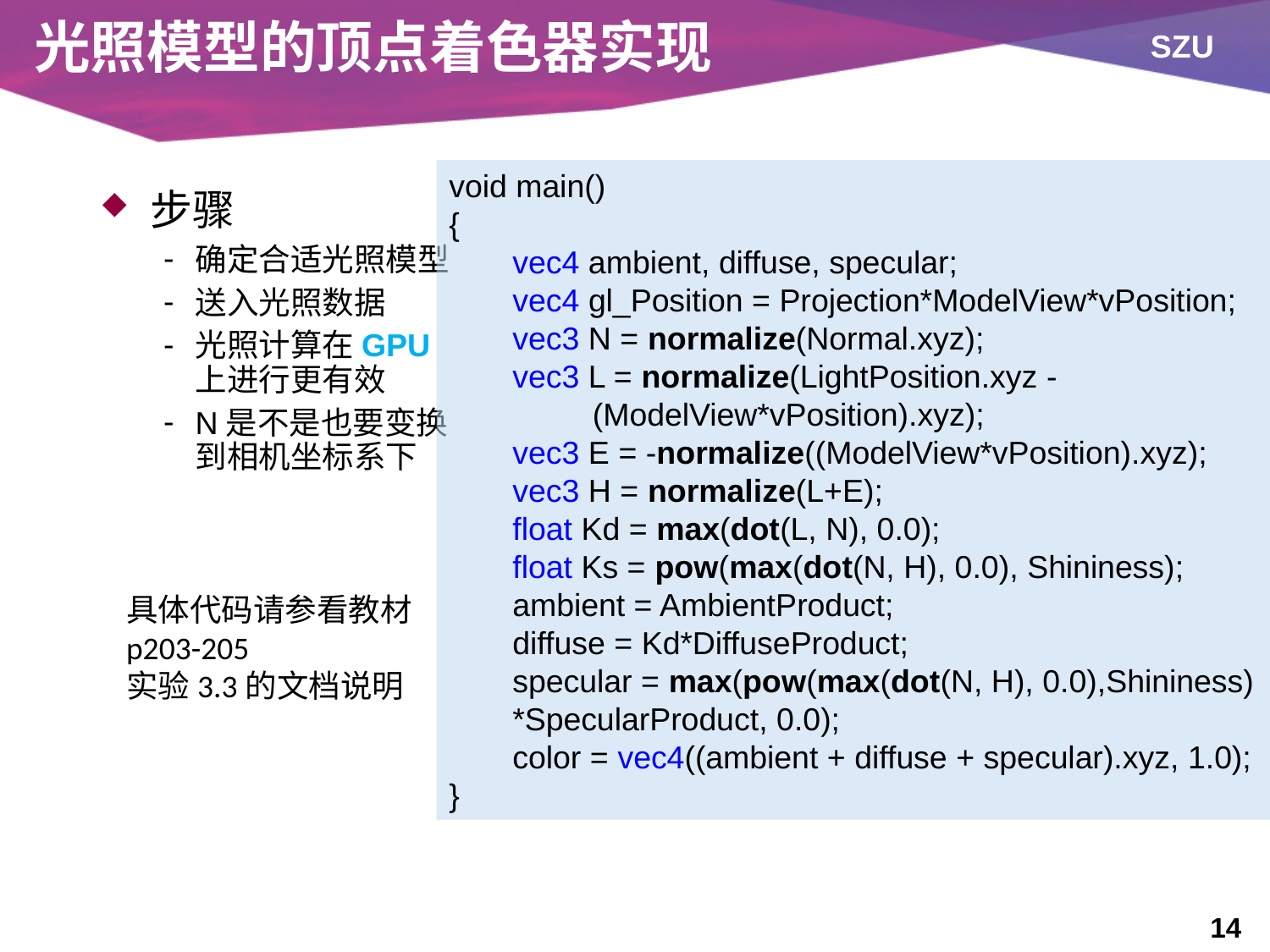

# 光照模型的顶点着色器实现
void main()
{
vec4 ambient, diffuse, specular;
vec4 gl_Position = Projection*ModelView*vPosition;
vec3 N = normalize(Normal.xyz);
vec3 L = normalize(LightPosition.xyz -
         (ModelView*vPosition).xyz);
vec3 E = -normalize((ModelView*vPosition).xyz);
vec3 H = normalize(L+E);
float Kd = max(dot(L, N), 0.0);
float Ks = pow(max(dot(N, H), 0.0), Shininess);
ambient = AmbientProduct;
diffuse = Kd*DiffuseProduct;
specular = max(pow(max(dot(N, H), 0.0),Shininess) *SpecularProduct, 0.0);
color = vec4((ambient + diffuse + specular).xyz, 1.0);
}
步骤
确定合适光照模型
送入光照数据
光照计算在GPU   上进行更有效
N是不是也要变换到相机坐标系下

具体代码请参看教材p203-205
实验3.3的文档说明
14